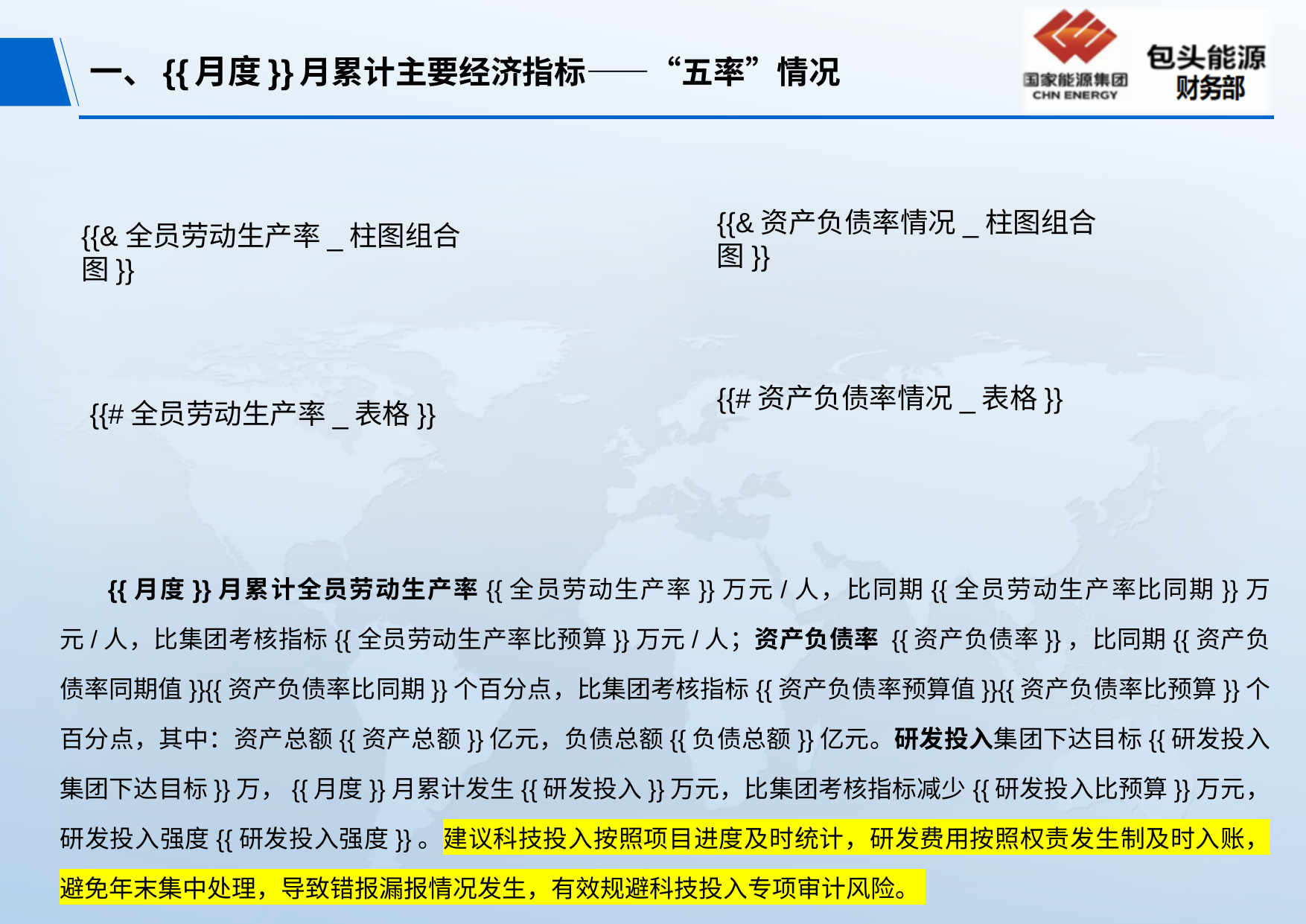

# 一、{{月度}}月累计主要经济指标——“五率”情况
{{&资产负债率情况_柱图组合图}}
{{&全员劳动生产率_柱图组合图}}
{{#资产负债率情况_表格}}
{{#全员劳动生产率_表格}}
{{月度}}月累计全员劳动生产率{{全员劳动生产率}}万元/人，比同期{{全员劳动生产率比同期}}万元/人，比集团考核指标{{全员劳动生产率比预算}}万元/人；资产负债率 {{资产负债率}}，比同期{{资产负债率同期值}}{{资产负债率比同期}}个百分点，比集团考核指标{{资产负债率预算值}}{{资产负债率比预算}}个百分点，其中：资产总额{{资产总额}}亿元，负债总额{{负债总额}}亿元。研发投入集团下达目标{{研发投入集团下达目标}}万，{{月度}}月累计发生{{研发投入}}万元，比集团考核指标减少{{研发投入比预算}}万元，研发投入强度{{研发投入强度}}。建议科技投入按照项目进度及时统计，研发费用按照权责发生制及时入账，避免年末集中处理，导致错报漏报情况发生，有效规避科技投入专项审计风险。

21